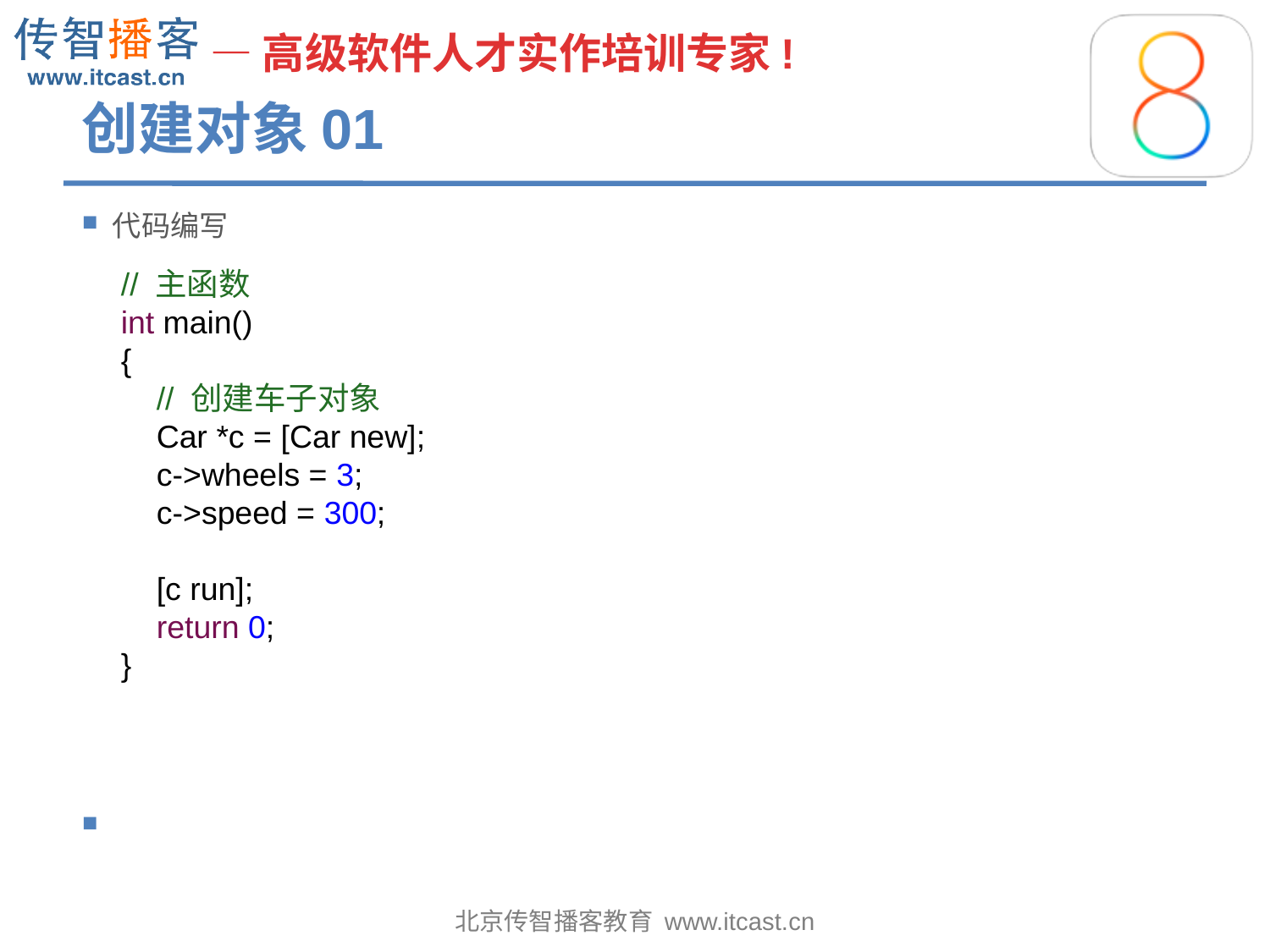

# 创建对象01
代码编写

// 主函数
int main()
{
    // 创建车子对象
    Car *c = [Car new];
    c->wheels = 3;
    c->speed = 300;

    [c run];
    return 0;
}